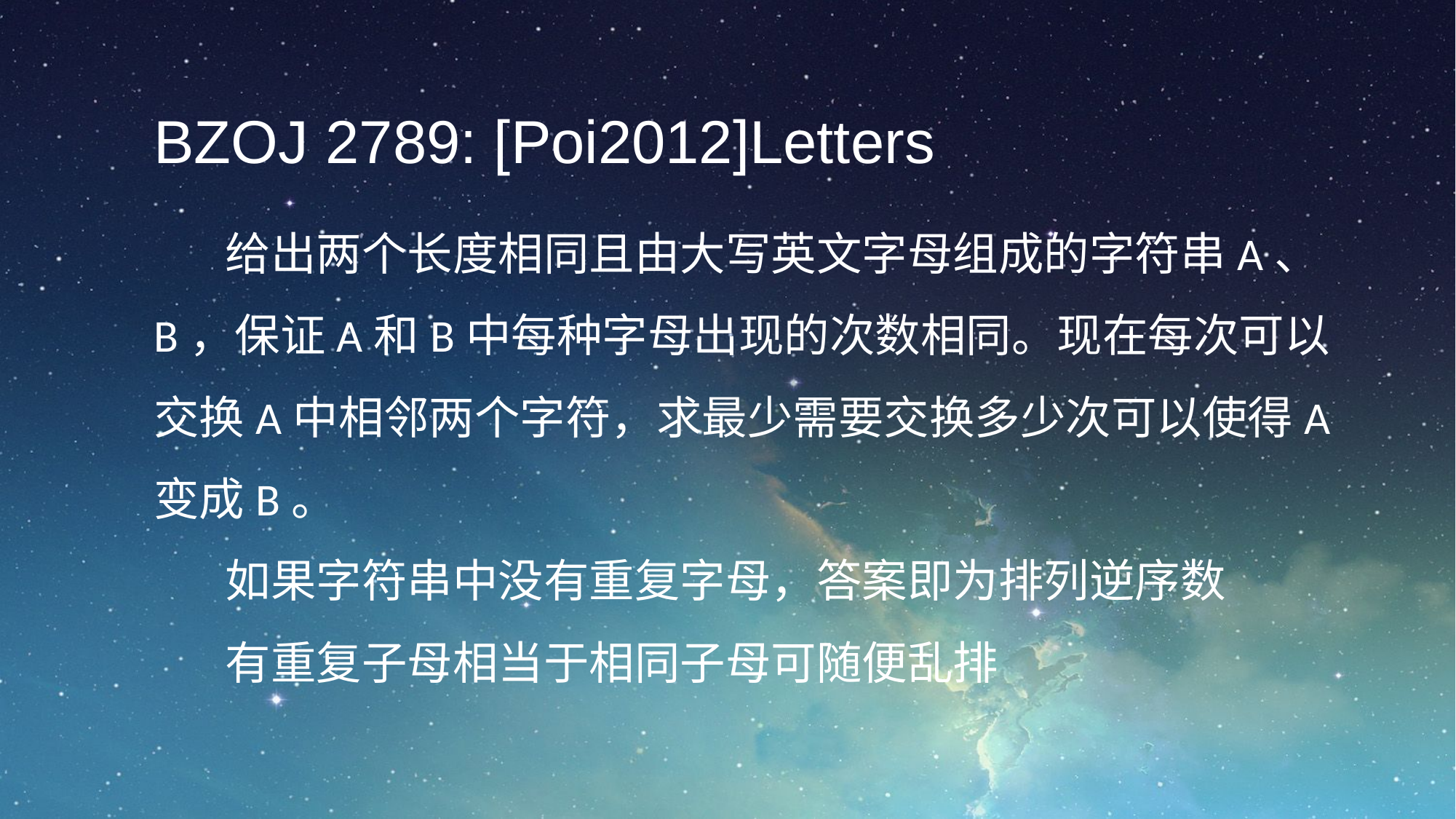

BZOJ 2789: [Poi2012]Letters
给出两个长度相同且由大写英文字母组成的字符串A、B，保证A和B中每种字母出现的次数相同。现在每次可以交换A中相邻两个字符，求最少需要交换多少次可以使得A变成B。
如果字符串中没有重复字母，答案即为排列逆序数
有重复子母相当于相同子母可随便乱排